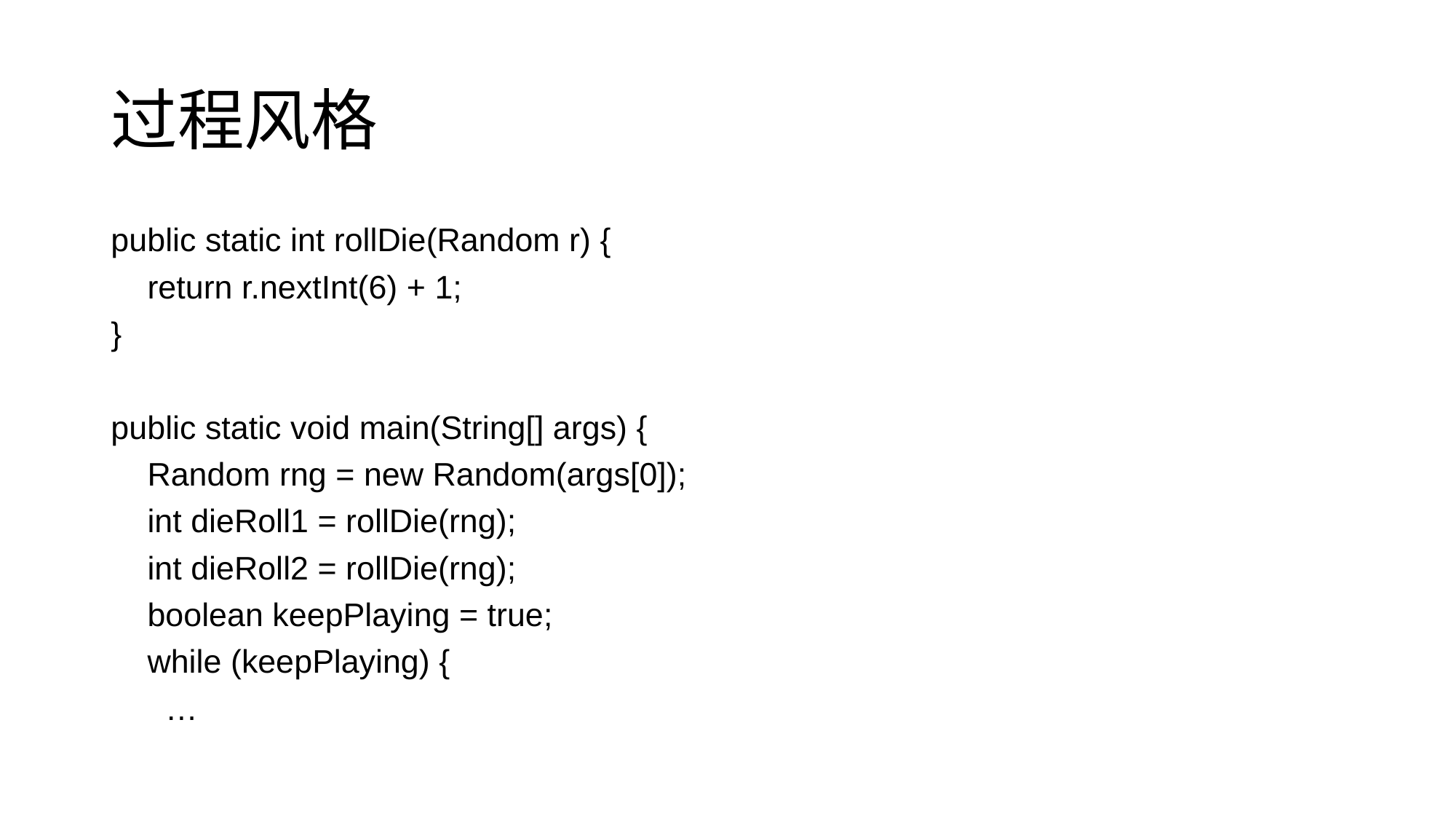

# 过程风格
public static int rollDie(Random r) {
    return r.nextInt(6) + 1;
}

public static void main(String[] args) {
    Random rng = new Random(args[0]);
    int dieRoll1 = rollDie(rng);
    int dieRoll2 = rollDie(rng);
    boolean keepPlaying = true;
    while (keepPlaying) {
      …